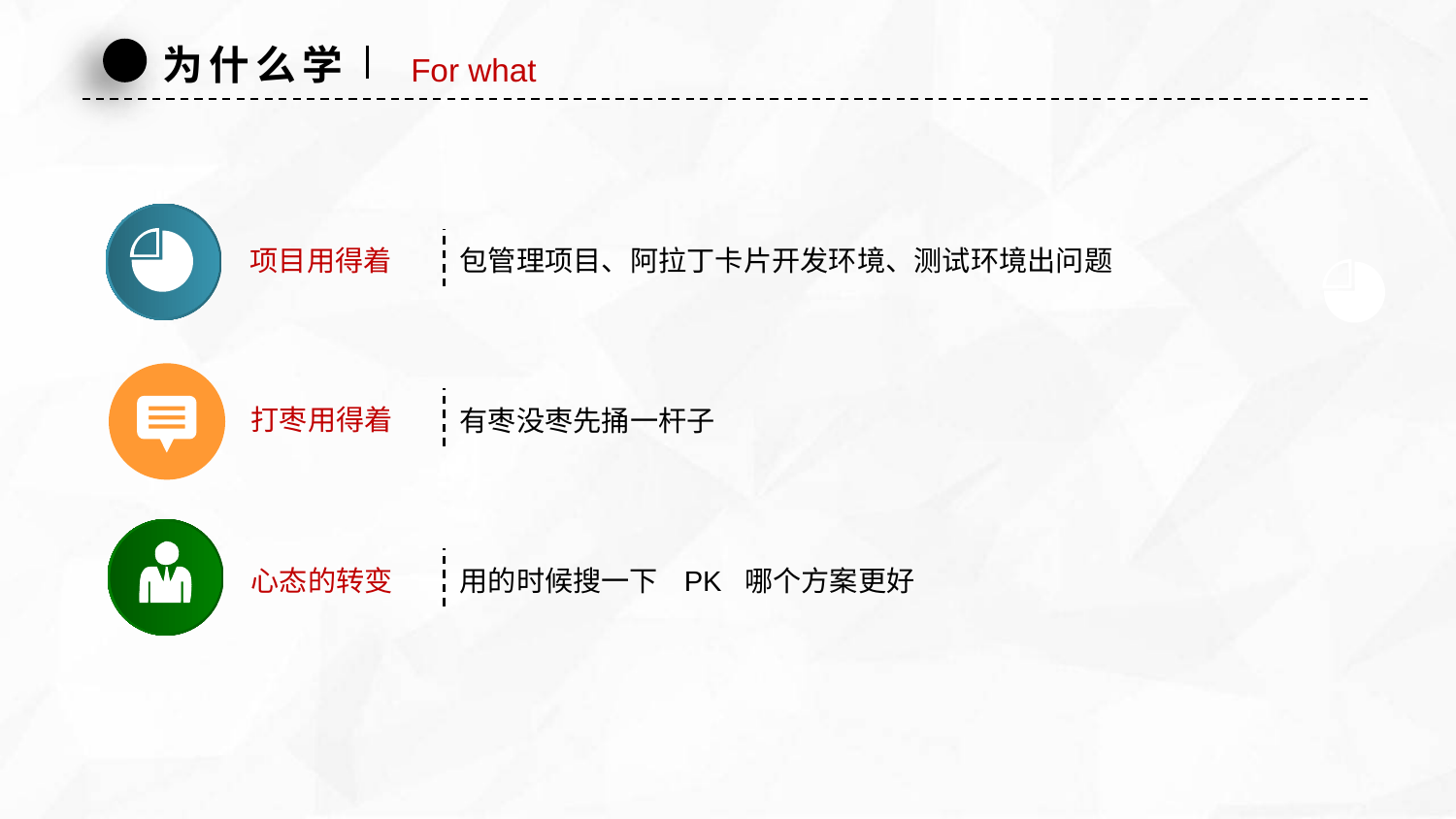

为什么学

For what

项目用得着
包管理项目、阿拉丁卡片开发环境、测试环境出问题

打枣用得着

有枣没枣先捅一杆子

心态的转变
用的时候搜一下   PK  哪个方案更好
延时符